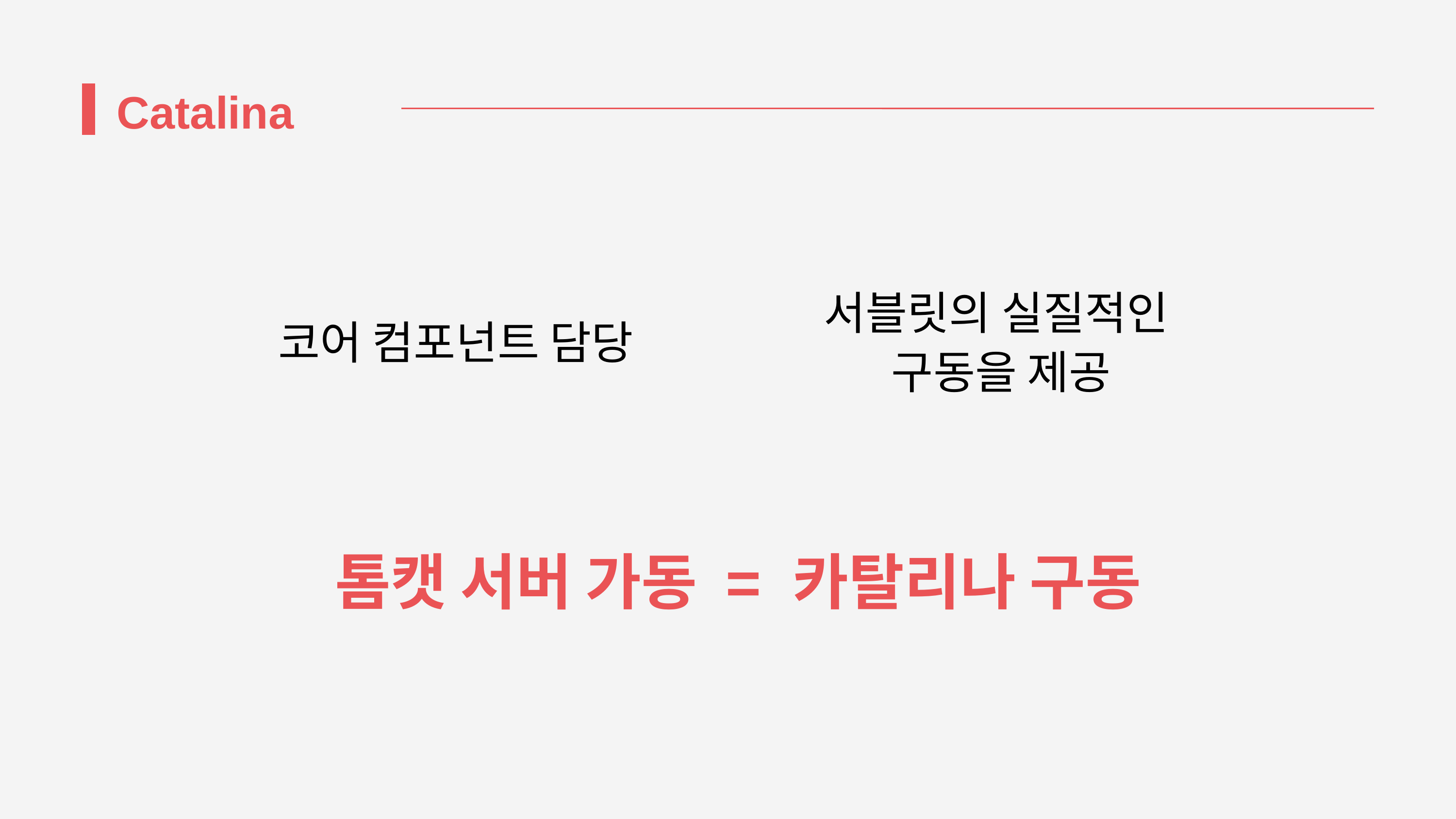

Catalina

서블릿의 실질적인
구동을 제공
코어 컴포넌트 담당
톰캣 서버 가동 = 카탈리나 구동